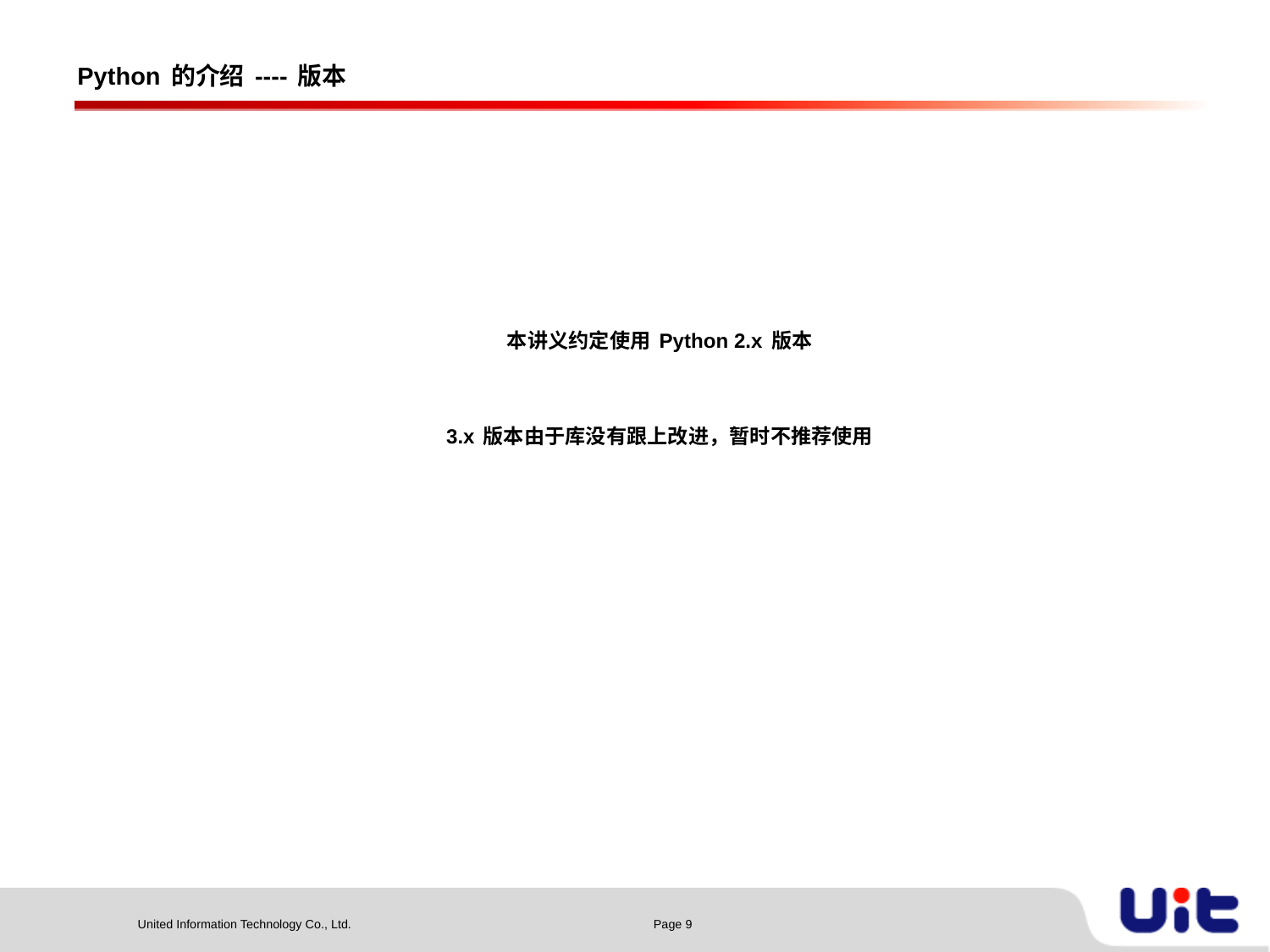

Python的介绍----版本
本讲义约定使用Python 2.x版本

3.x版本由于库没有跟上改进，暂时不推荐使用
Page 9